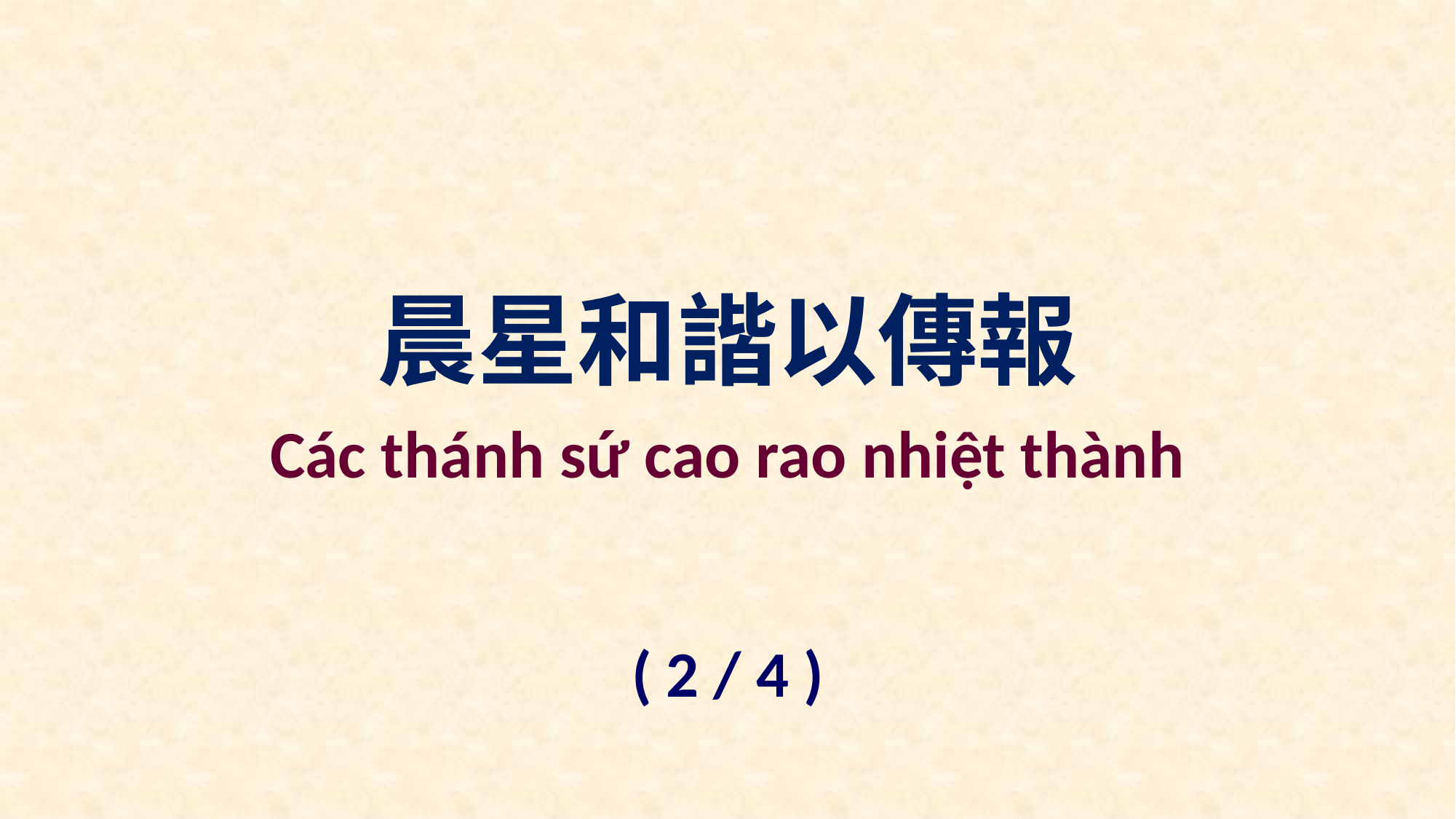

晨星和諧以傳報
Các thánh sứ cao rao nhiệt thành
( 2 / 4 )